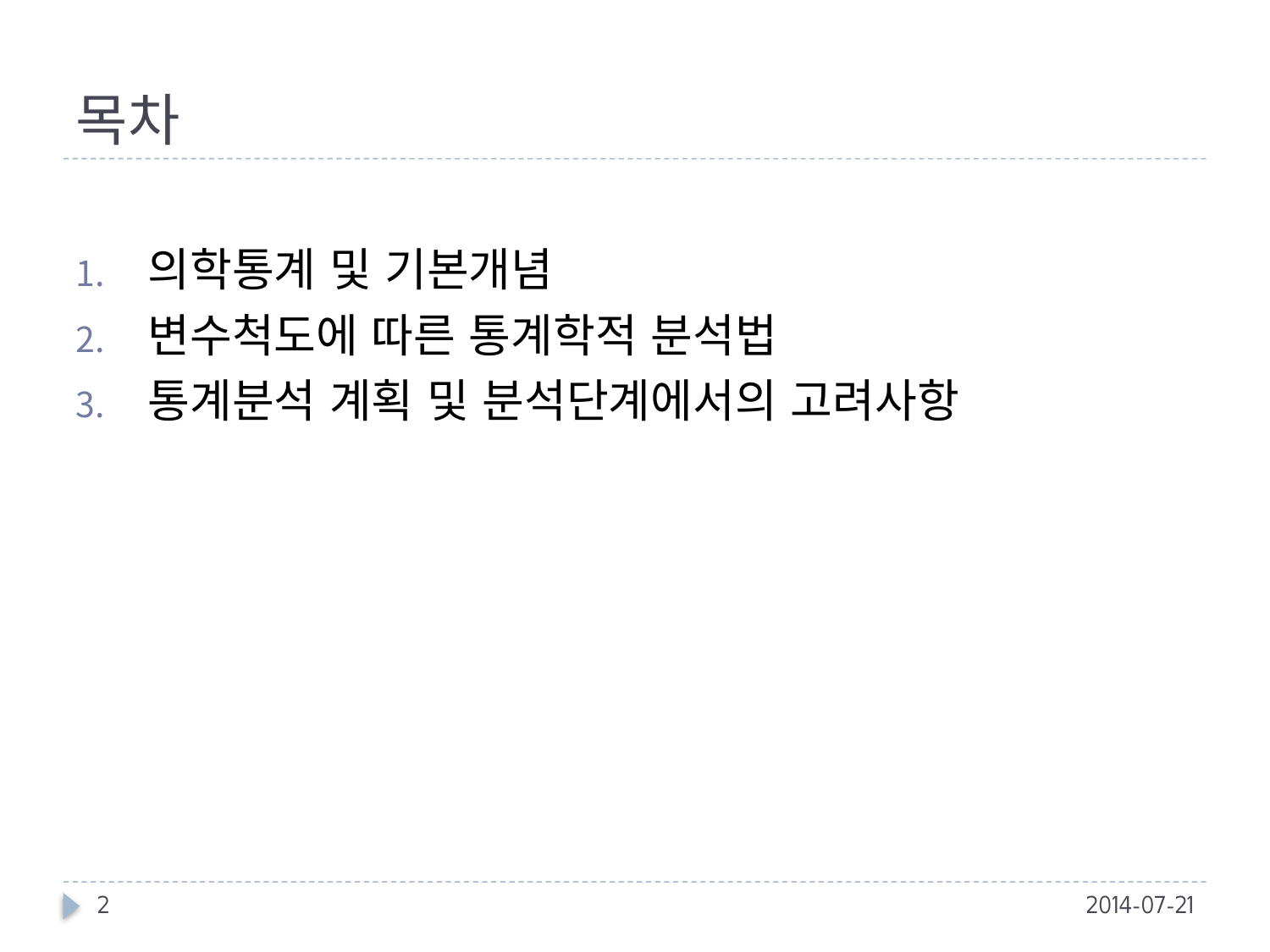

# 목차

의학통계 및 기본개념
변수척도에 따른 통계학적 분석법
통계분석 계획 및 분석단계에서의 고려사항
2
2014-07-21